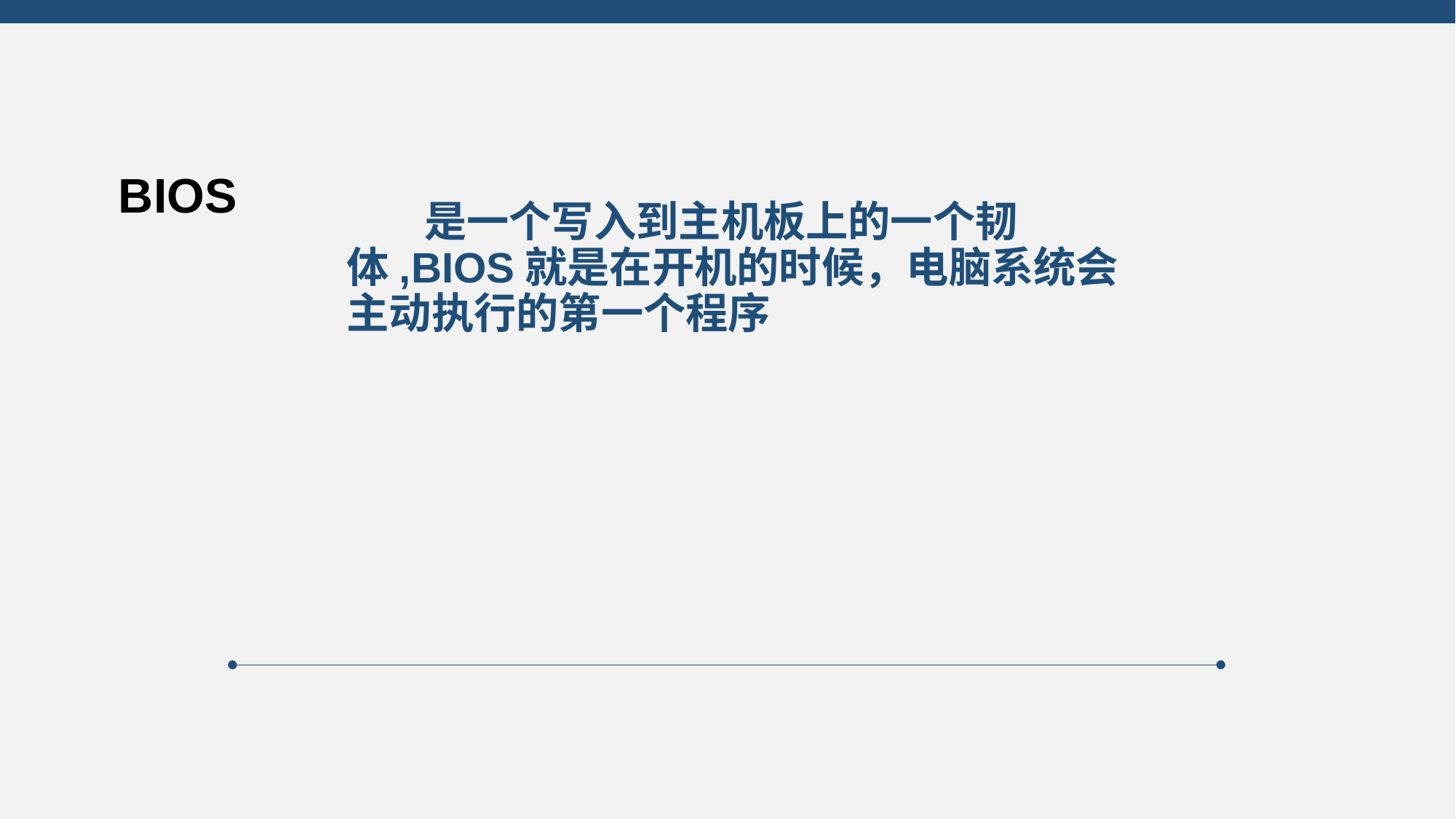

BIOS
       是一个写入到主机板上的一个韧体,BIOS就是在开机的时候，电脑系统会主动执行的第一个程序